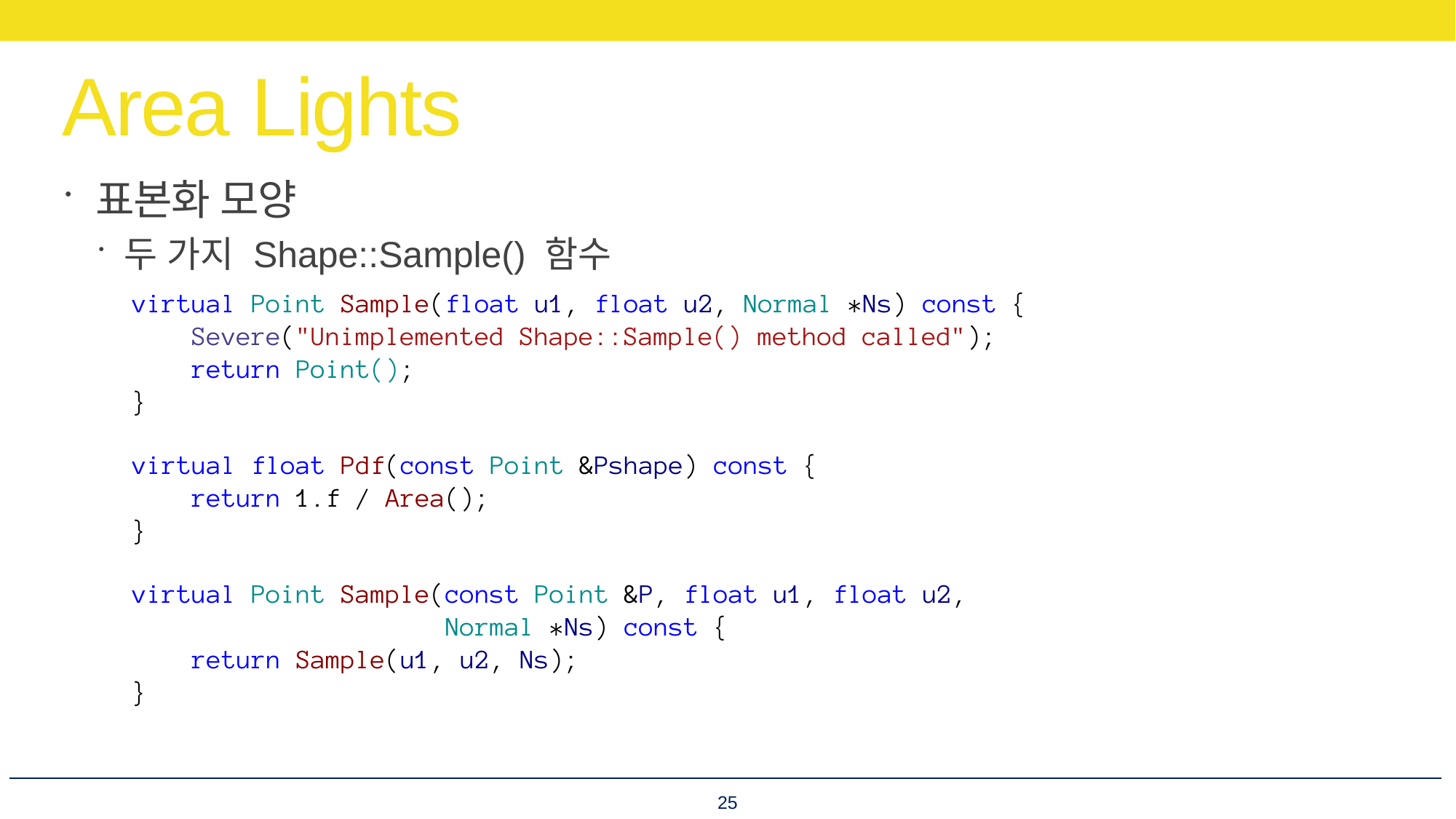

# Area Lights
표본화 모양
두 가지 Shape::Sample() 함수
virtual Point Sample(float u1, float u2, Normal *Ns) const {
    Severe("Unimplemented Shape::Sample() method called");
    return Point();
}
virtual float Pdf(const Point &Pshape) const {
    return 1.f / Area();
}
virtual Point Sample(const Point &P, float u1, float u2,
                     Normal *Ns) const {
    return Sample(u1, u2, Ns);
}
25